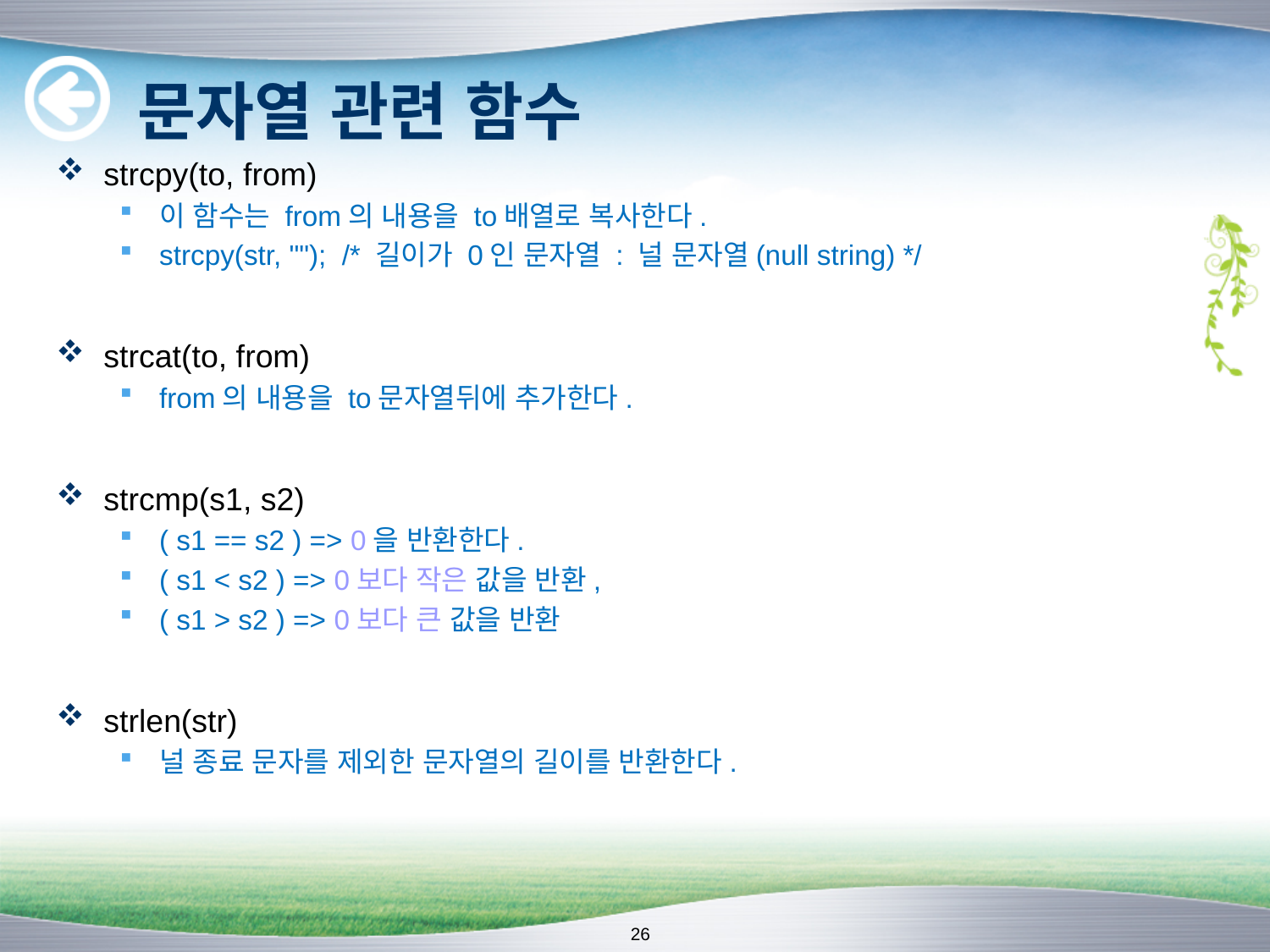

# 문자열 관련 함수
strcpy(to, from)
이 함수는 from의 내용을 to배열로 복사한다.
strcpy(str, "");  /* 길이가 0인 문자열 : 널 문자열(null string) */

strcat(to, from)
from의 내용을 to문자열뒤에 추가한다.

strcmp(s1, s2)
( s1 == s2 ) => 0을 반환한다.
( s1 < s2 ) => 0보다 작은 값을 반환,
( s1 > s2 ) => 0보다 큰 값을 반환

strlen(str)
널 종료 문자를 제외한 문자열의 길이를 반환한다.
26